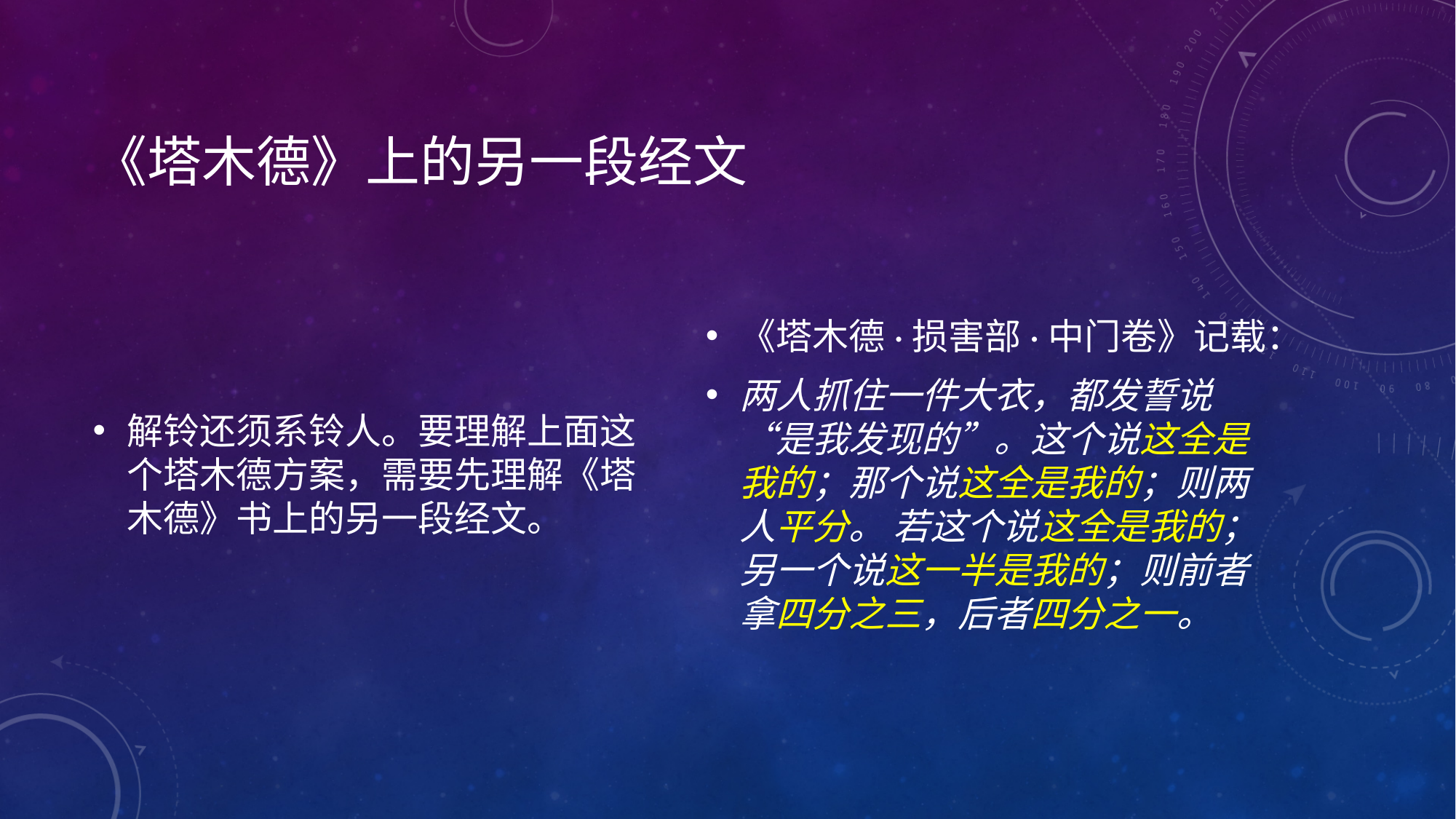

# 《塔木德》上的另一段经文
解铃还须系铃人。要理解上面这个塔木德方案，需要先理解《塔木德》书上的另一段经文。
《塔木德·损害部·中门卷》记载：
两人抓住一件大衣，都发誓说“是我发现的”。这个说这全是我的；那个说这全是我的；则两人平分。 若这个说这全是我的；另一个说这一半是我的；则前者拿四分之三，后者四分之一。